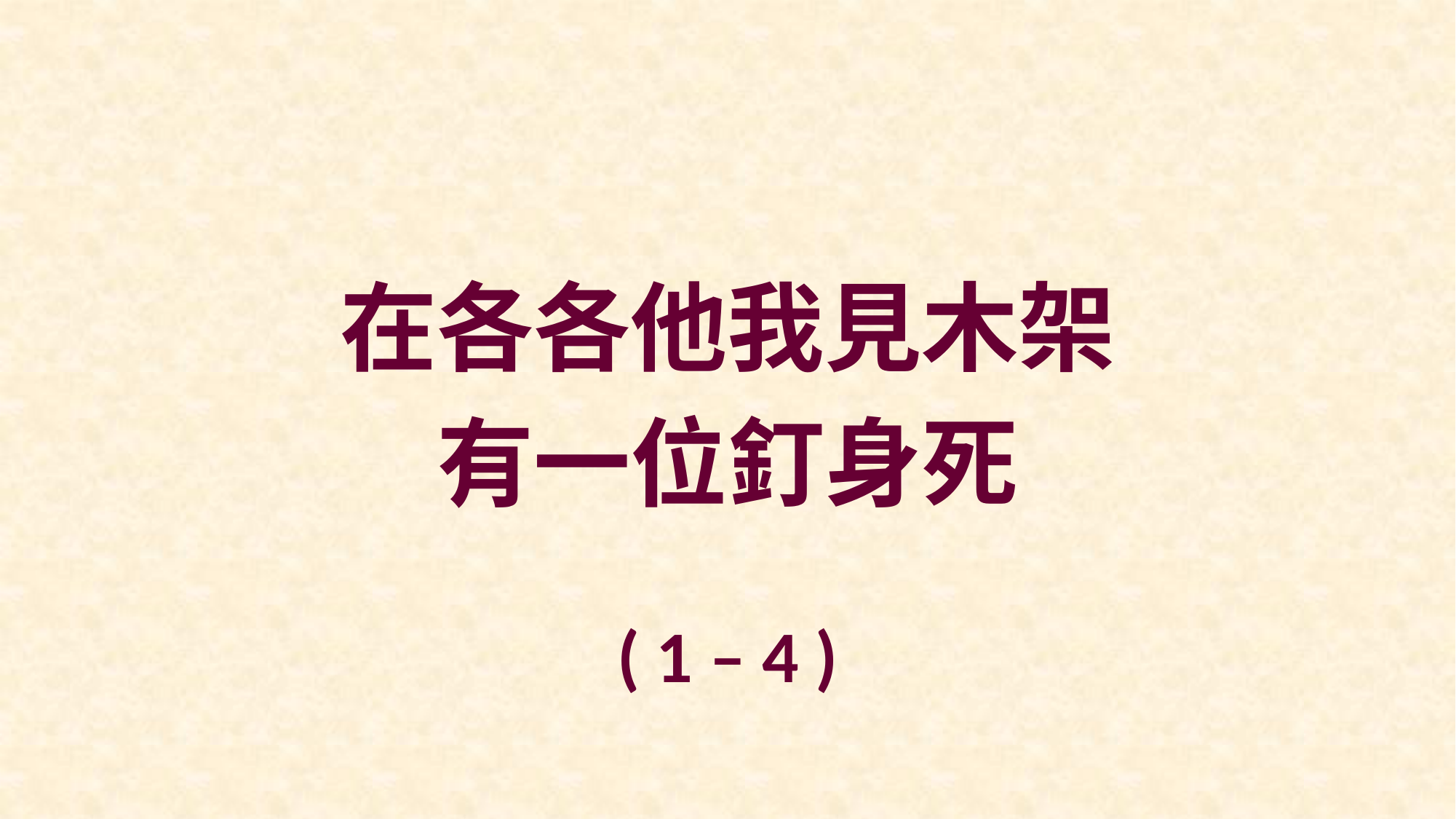

在各各他我見木架
有一位釘身死
( 1 – 4 )